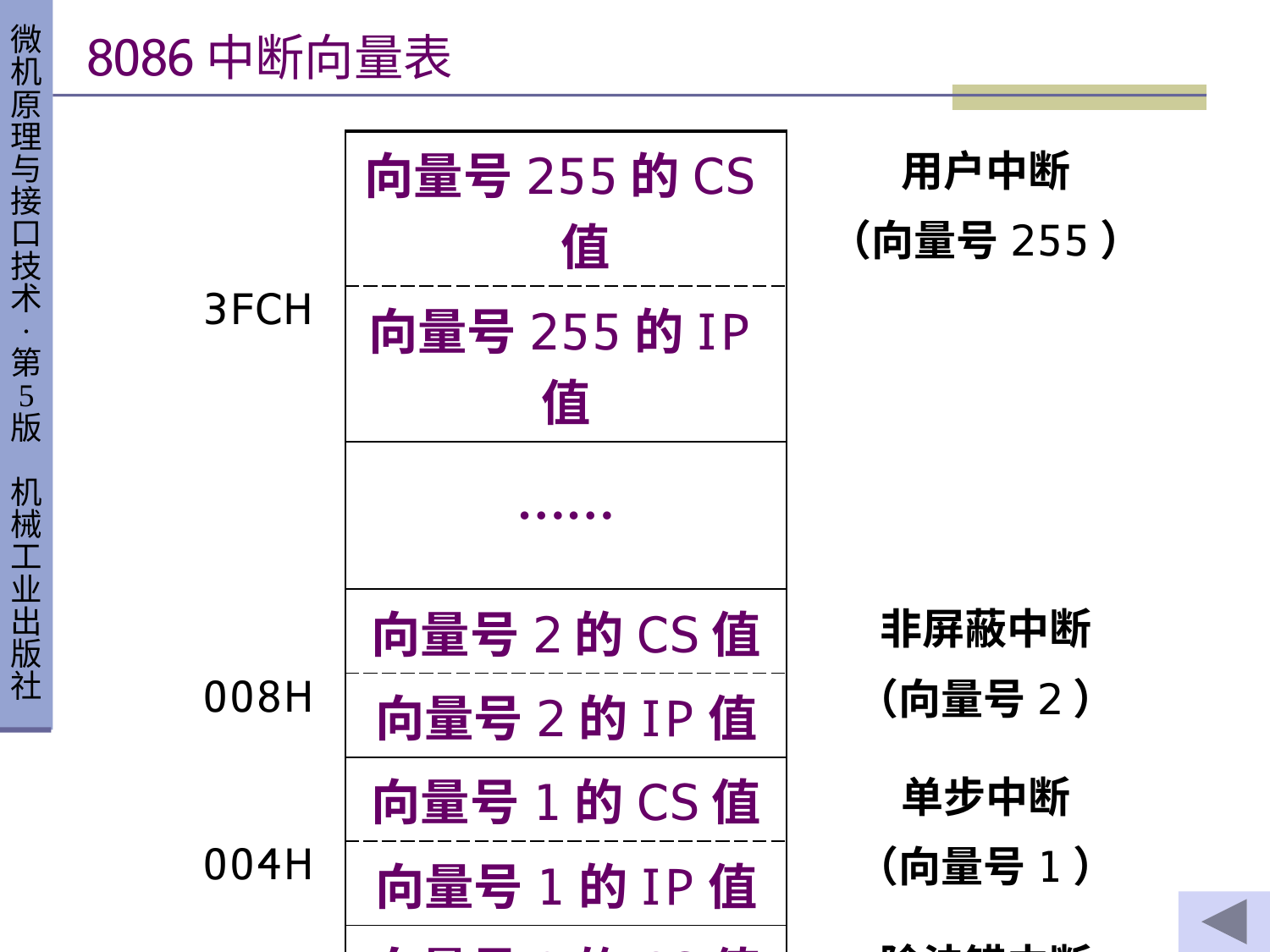

8086中断向量表
|  | 向量号255的CS值 | 用户中断 （向量号255） |
| --- | --- | --- |
| 3FCH | 向量号255的IP值 |  |
|  | …… |  |
|  | 向量号2的CS值 | 非屏蔽中断 （向量号2） |
| 008H | 向量号2的IP值 |  |
|  | 向量号1的CS值 | 单步中断 （向量号1） |
| 004H | 向量号1的IP值 |  |
|  | 向量号0的CS值 | 除法错中断 （向量号0） |
| 000H | 向量号0的IP值 |  |